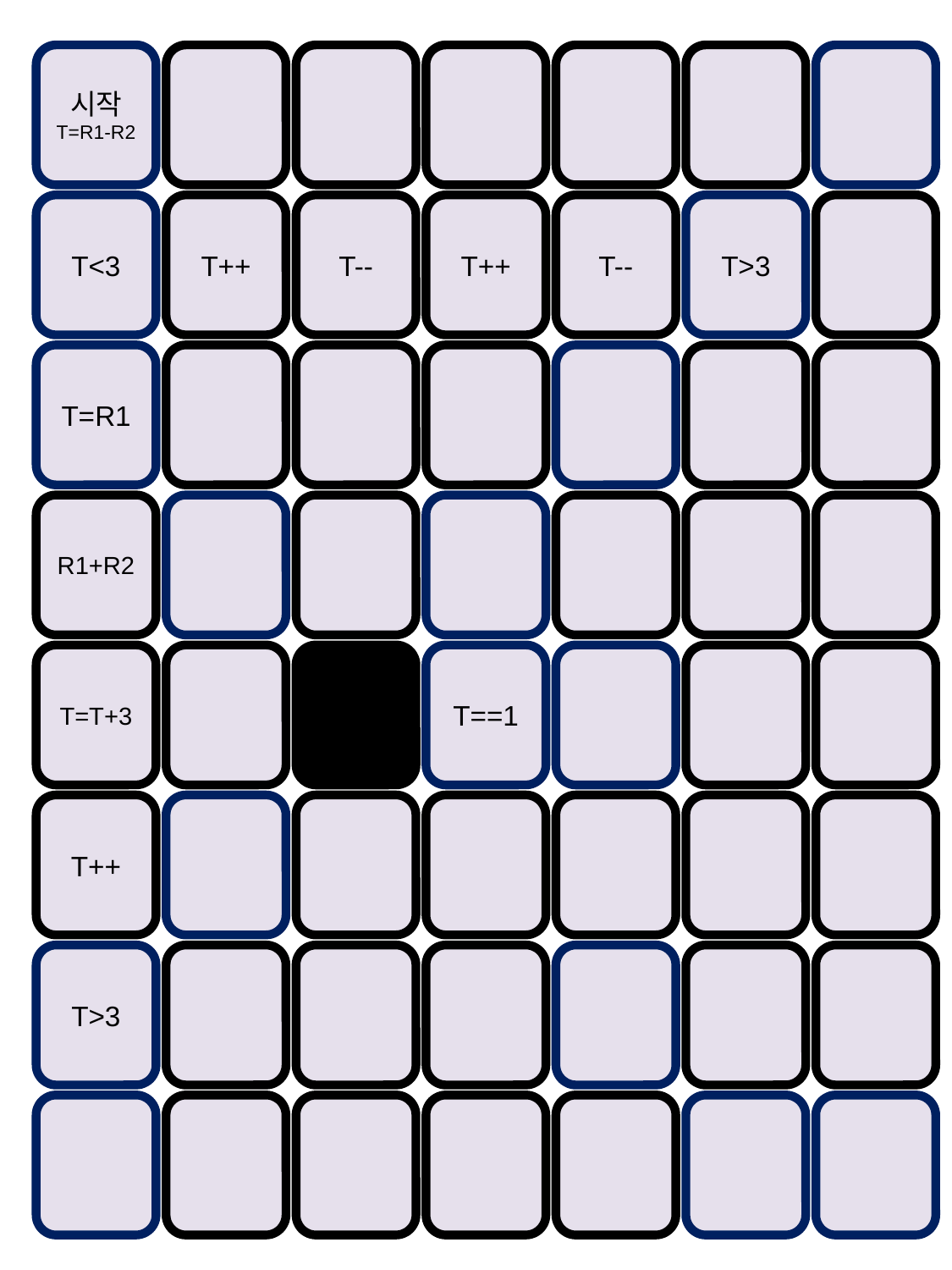

시작
T=R1-R2

T<3
T++
T--
T++
T--
T>3

T=R1

R1+R2

T=T+3

T==1

T++

T>3